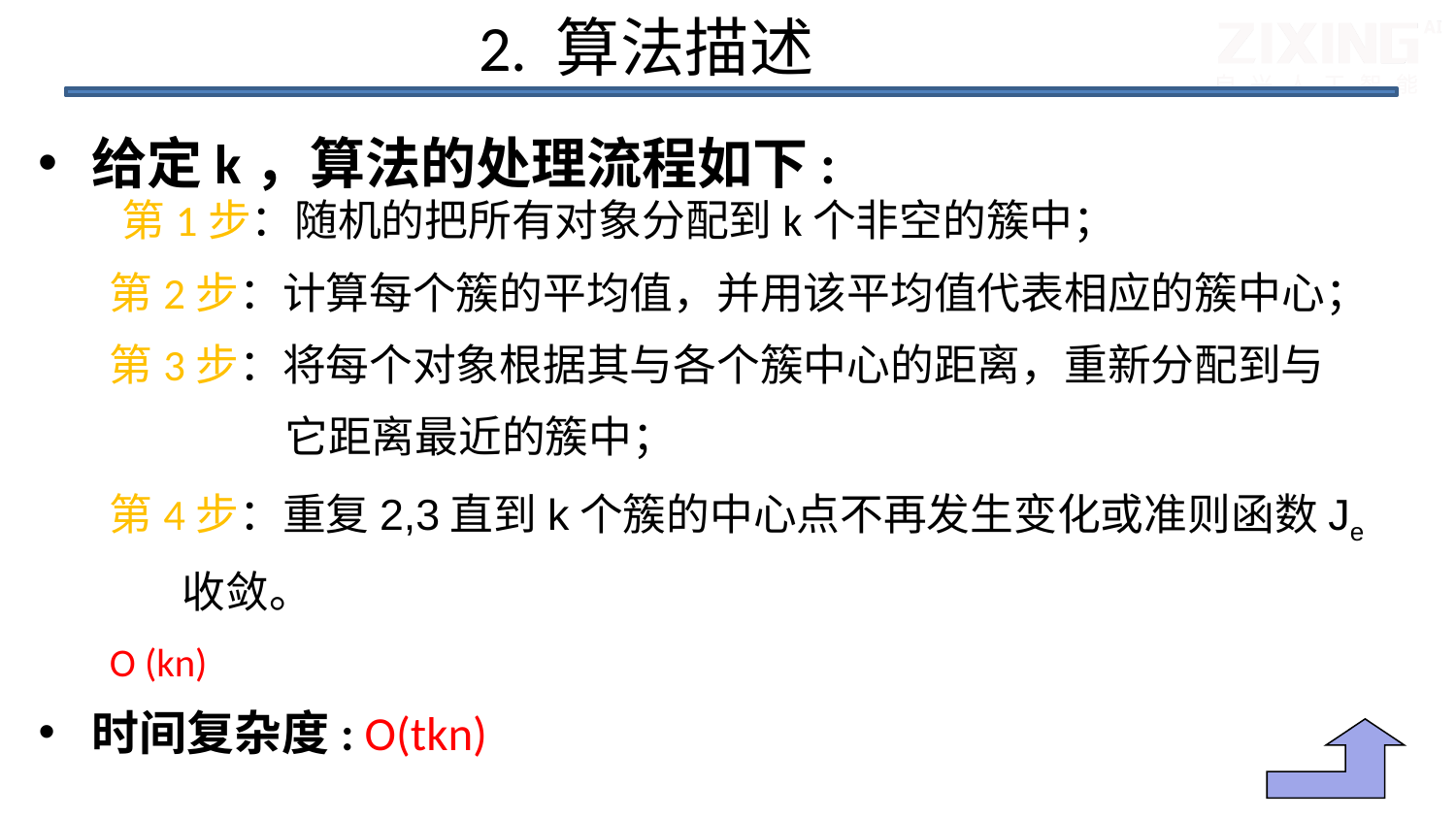

# 2. 算法描述

给定k，算法的处理流程如下:
        第1步：随机的把所有对象分配到k个非空的簇中；
第2步：计算每个簇的平均值，并用该平均值代表相应的簇中心；
第3步：将每个对象根据其与各个簇中心的距离，重新分配到与
                 它距离最近的簇中；
第4步：重复2,3直到k个簇的中心点不再发生变化或准则函数Je
            收敛。
O (kn)
时间复杂度: O(tkn)